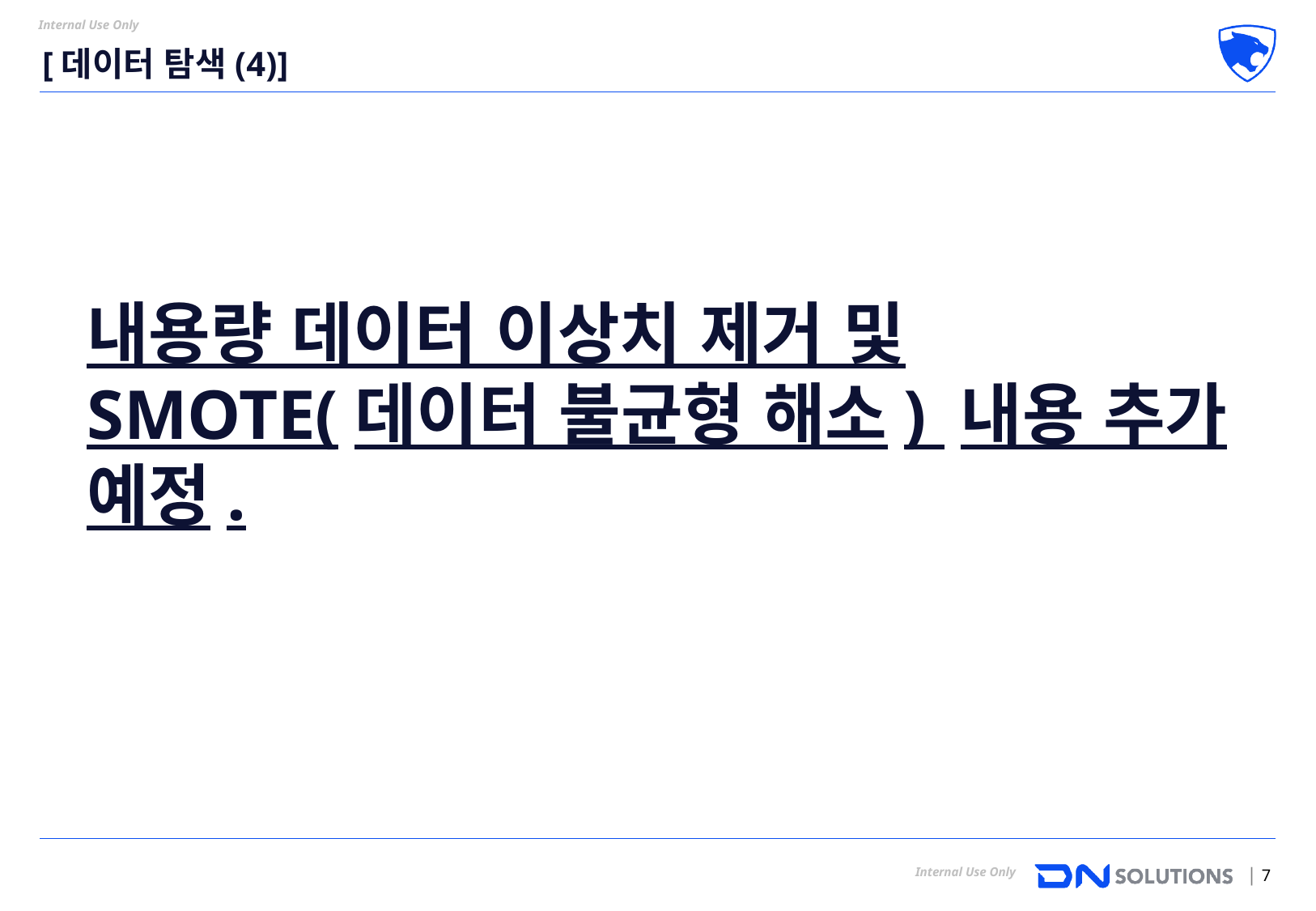

# [데이터 탐색(4)]
내용량 데이터 이상치 제거 및 SMOTE(데이터 불균형 해소) 내용 추가 예정.